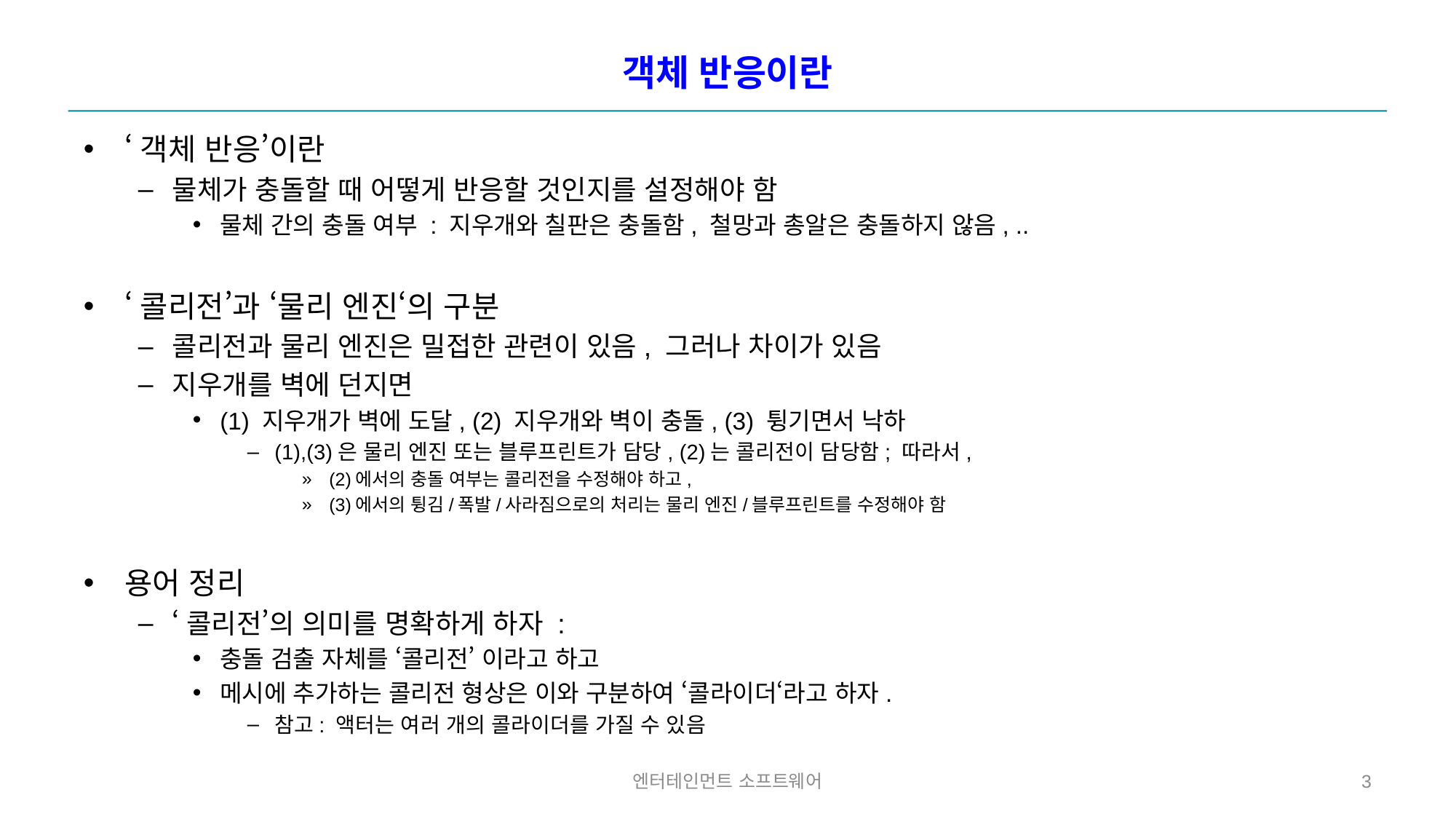

# 객체 반응이란
‘객체 반응’이란
물체가 충돌할 때 어떻게 반응할 것인지를 설정해야 함
물체 간의 충돌 여부 : 지우개와 칠판은 충돌함, 철망과 총알은 충돌하지 않음, ..

‘콜리전’과 ‘물리 엔진‘의 구분
콜리전과 물리 엔진은 밀접한 관련이 있음, 그러나 차이가 있음
지우개를 벽에 던지면
(1) 지우개가 벽에 도달, (2) 지우개와 벽이 충돌, (3) 튕기면서 낙하
(1),(3)은 물리 엔진 또는 블루프린트가 담당, (2)는 콜리전이 담당함; 따라서,
(2)에서의 충돌 여부는 콜리전을 수정해야 하고,
(3)에서의 튕김/폭발/사라짐으로의 처리는 물리 엔진/블루프린트를 수정해야 함

용어 정리
‘콜리전’의 의미를 명확하게 하자 :
충돌 검출 자체를 ‘콜리전’ 이라고 하고
메시에 추가하는 콜리전 형상은 이와 구분하여 ‘콜라이더‘라고 하자.
참고: 액터는 여러 개의 콜라이더를 가질 수 있음
엔터테인먼트 소프트웨어
3